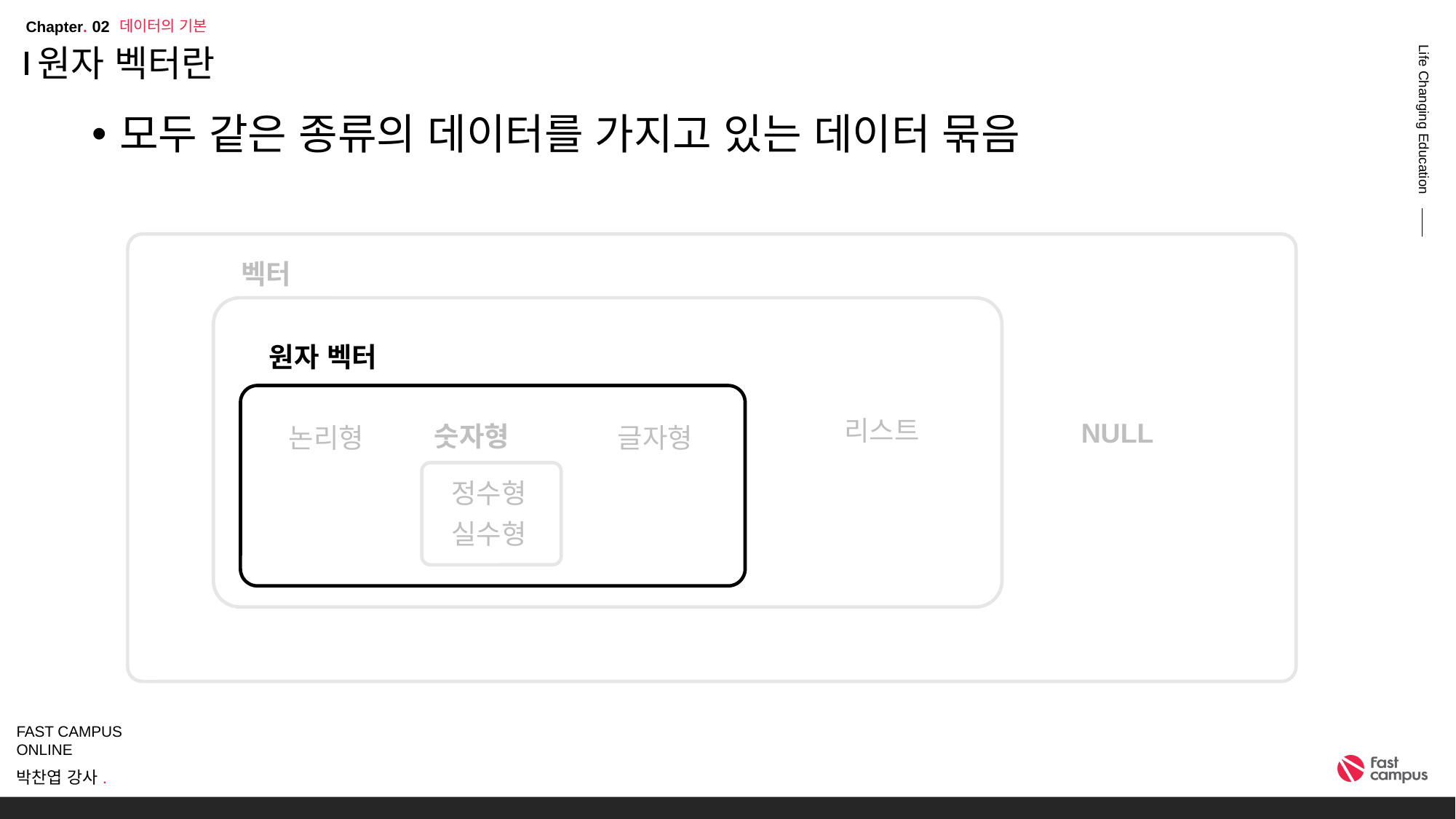

데이터의 기본
02
# 원자 벡터란
모두 같은 종류의 데이터를 가지고 있는 데이터 묶음

벡터

원자 벡터

리스트
NULL
숫자형
논리형
글자형

정수형
실수형